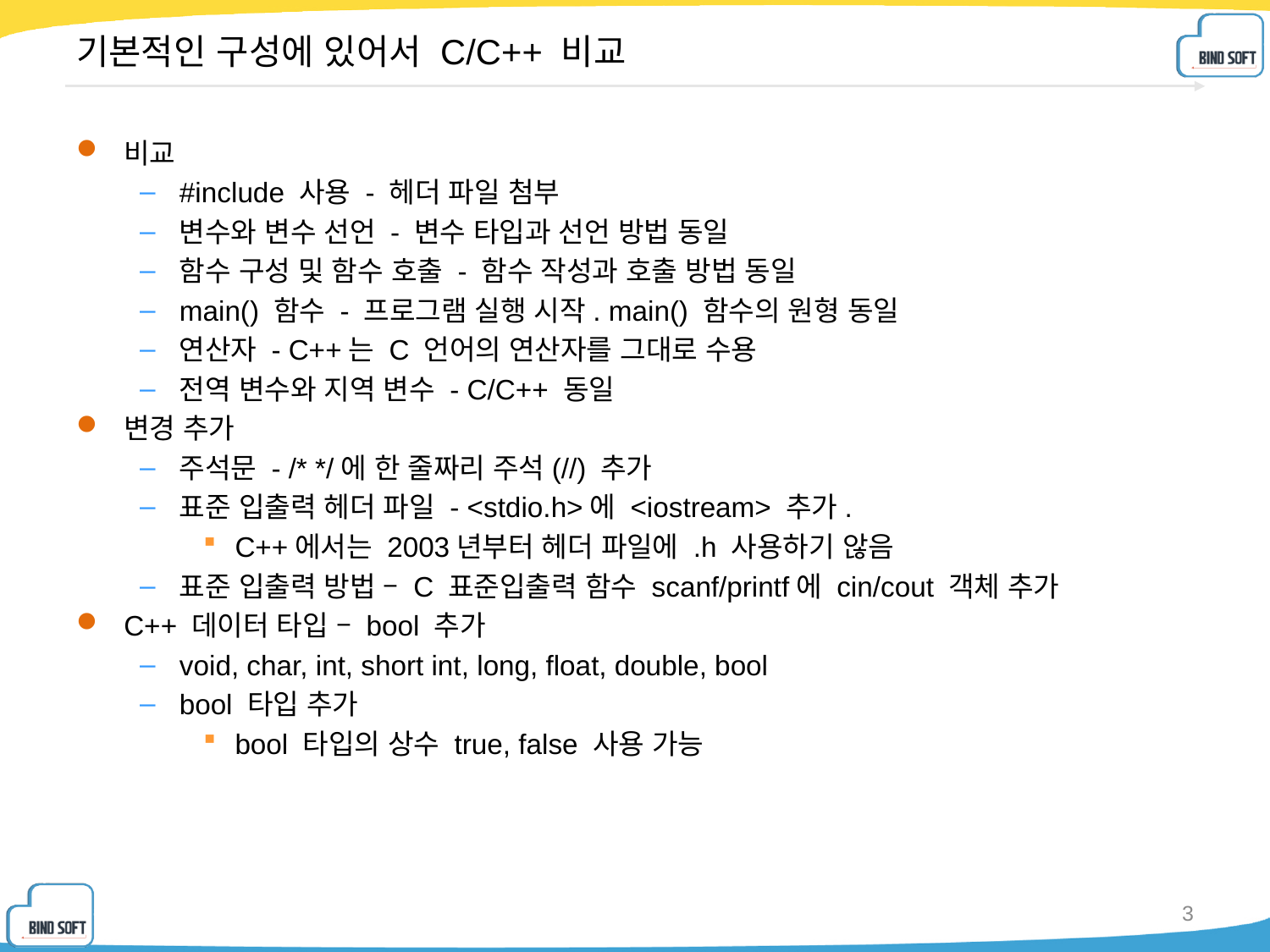

# 기본적인 구성에 있어서 C/C++ 비교
비교
#include 사용 - 헤더 파일 첨부
변수와 변수 선언 - 변수 타입과 선언 방법 동일
함수 구성 및 함수 호출 - 함수 작성과 호출 방법 동일
main() 함수 - 프로그램 실행 시작. main() 함수의 원형 동일
연산자 - C++는 C 언어의 연산자를 그대로 수용
전역 변수와 지역 변수 - C/C++ 동일
변경 추가
주석문 - /* */에 한 줄짜리 주석(//) 추가
표준 입출력 헤더 파일 - <stdio.h>에 <iostream> 추가.
C++에서는 2003년부터 헤더 파일에 .h 사용하기 않음
표준 입출력 방법 – C 표준입출력 함수 scanf/printf에 cin/cout 객체 추가
C++ 데이터 타입 – bool 추가
void, char, int, short int, long, float, double, bool
bool 타입 추가
bool 타입의 상수 true, false 사용 가능

3